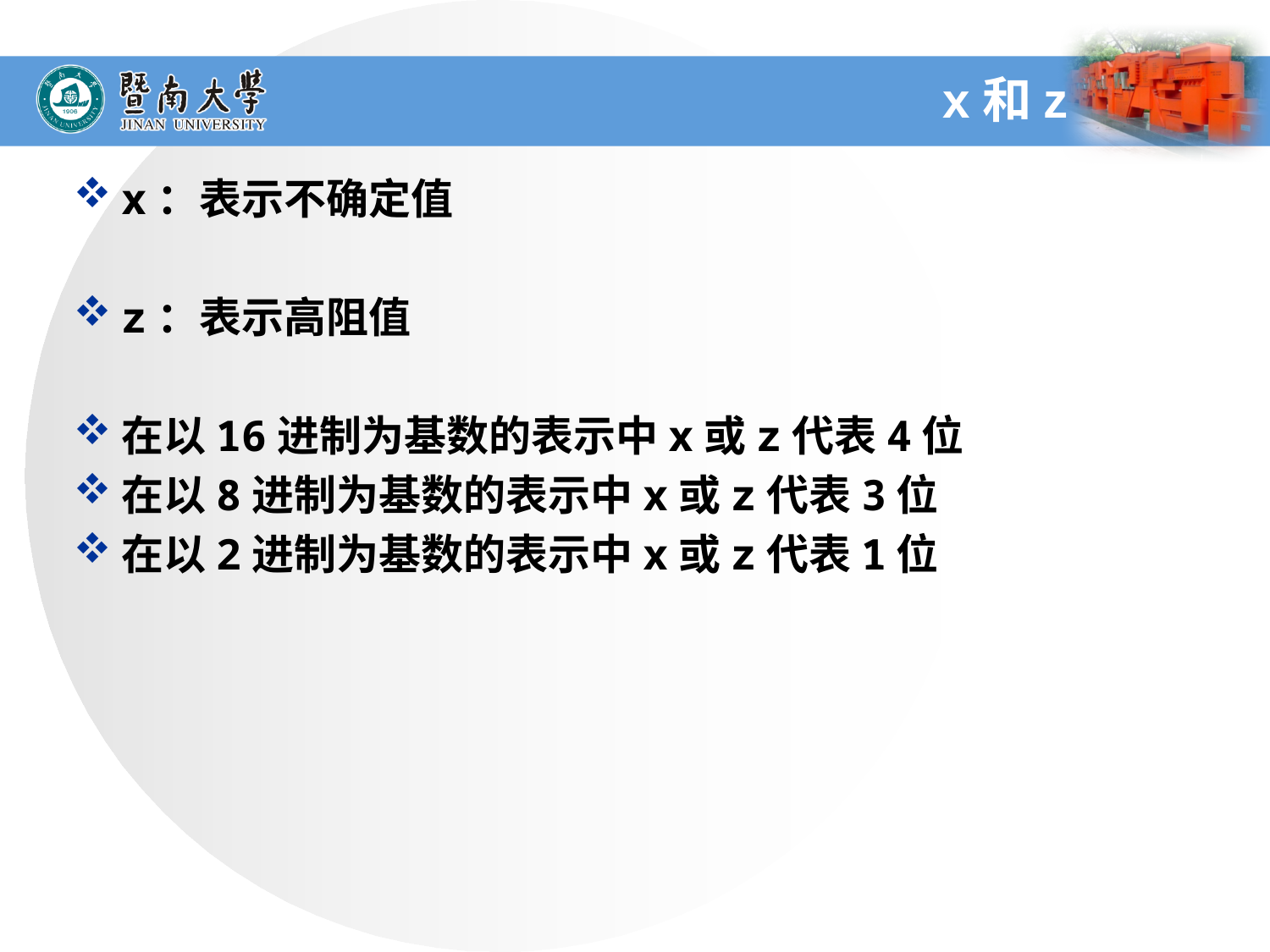

# x和z
x：表示不确定值

z：表示高阻值

在以16进制为基数的表示中x或z代表4位
在以8进制为基数的表示中x或z代表3位
在以2进制为基数的表示中x或z代表1位